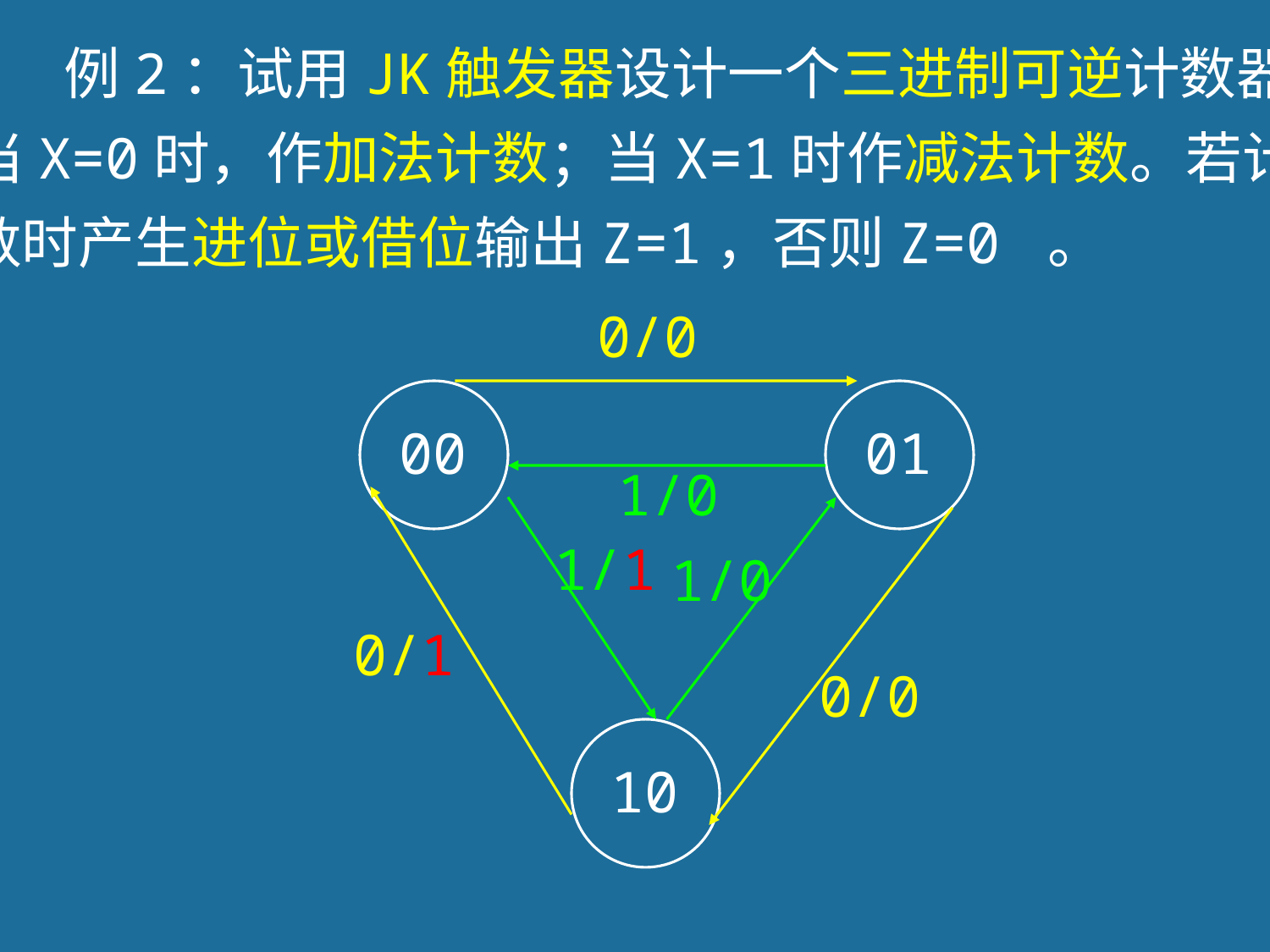

例2：试用JK触发器设计一个三进制可逆计数器。
当X=0时，作加法计数；当X=1时作减法计数。若计
数时产生进位或借位输出Z=1，否则Z=0 。
0/0

00
01

10
1/0

0/1

1/1

1/0

0/0
131